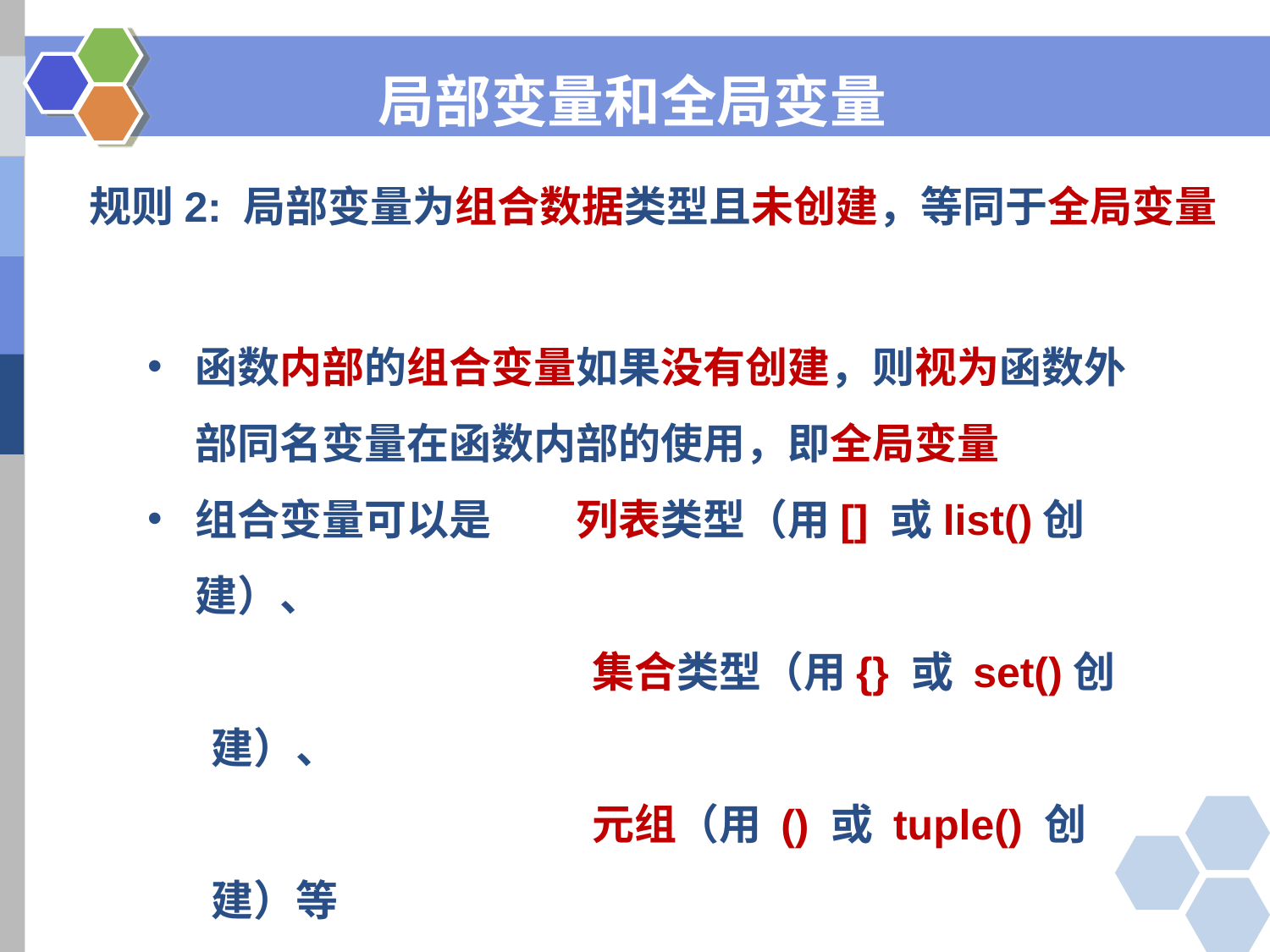

局部变量和全局变量
规则2: 局部变量为组合数据类型且未创建，等同于全局变量
函数内部的组合变量如果没有创建，则视为函数外部同名变量在函数内部的使用，即全局变量
组合变量可以是	列表类型（用[] 或list()创建）、
			集合类型（用{} 或 set()创建）、
			元组（用 () 或 tuple() 创建）等